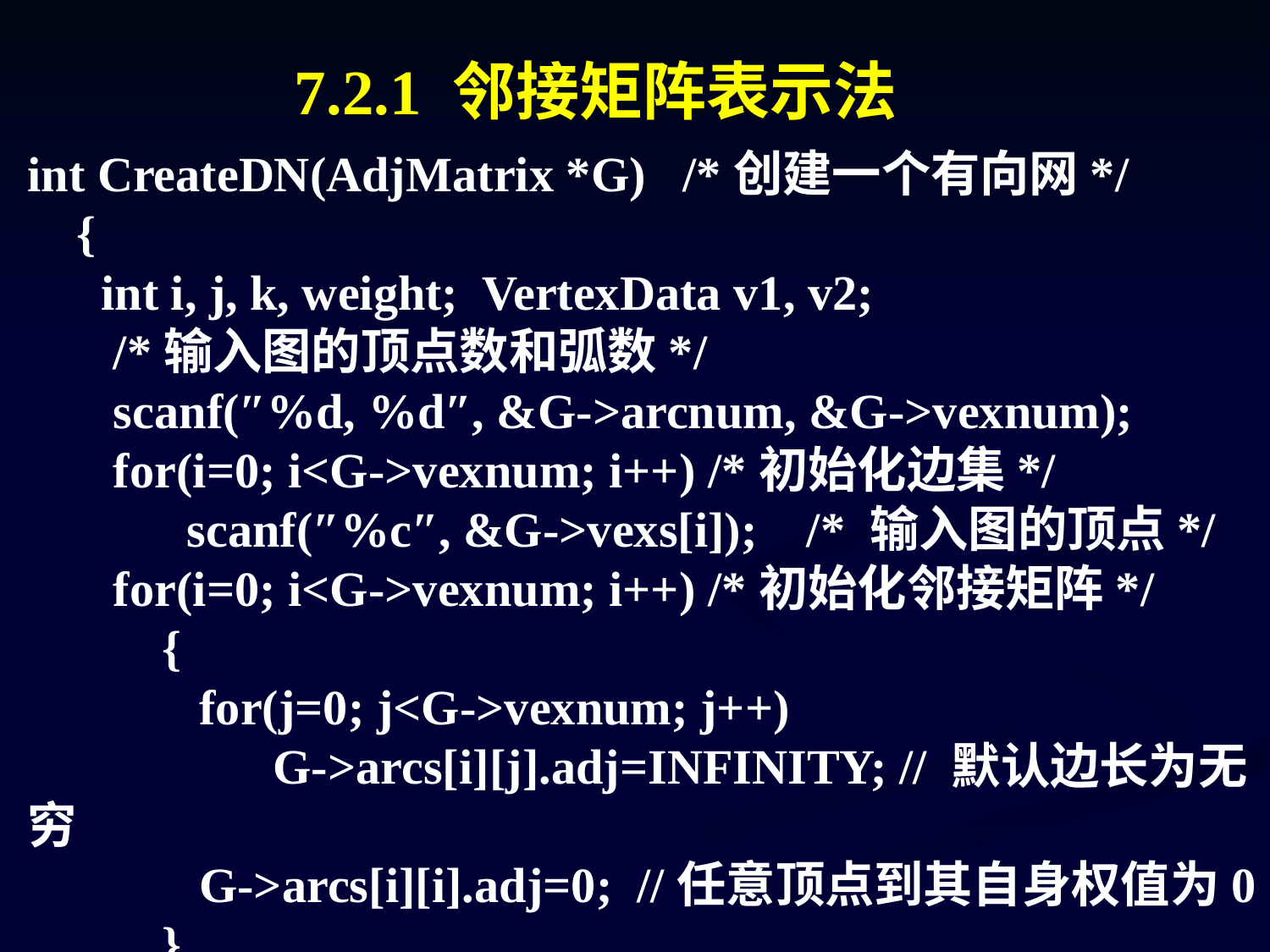

7.2.1 邻接矩阵表示法
int CreateDN(AdjMatrix *G)   /*创建一个有向网*/
    {
      int i, j, k, weight;  VertexData v1, v2;
       /*输入图的顶点数和弧数*/
       scanf(″%d, %d″, &G->arcnum, &G->vexnum);
       for(i=0; i<G->vexnum; i++) /*初始化边集*/
             scanf(″%c″, &G->vexs[i]);    /* 输入图的顶点*/
       for(i=0; i<G->vexnum; i++) /*初始化邻接矩阵*/
           {
              for(j=0; j<G->vexnum; j++)
                    G->arcs[i][j].adj=INFINITY; // 默认边长为无穷
              G->arcs[i][i].adj=0;  //任意顶点到其自身权值为0
           }